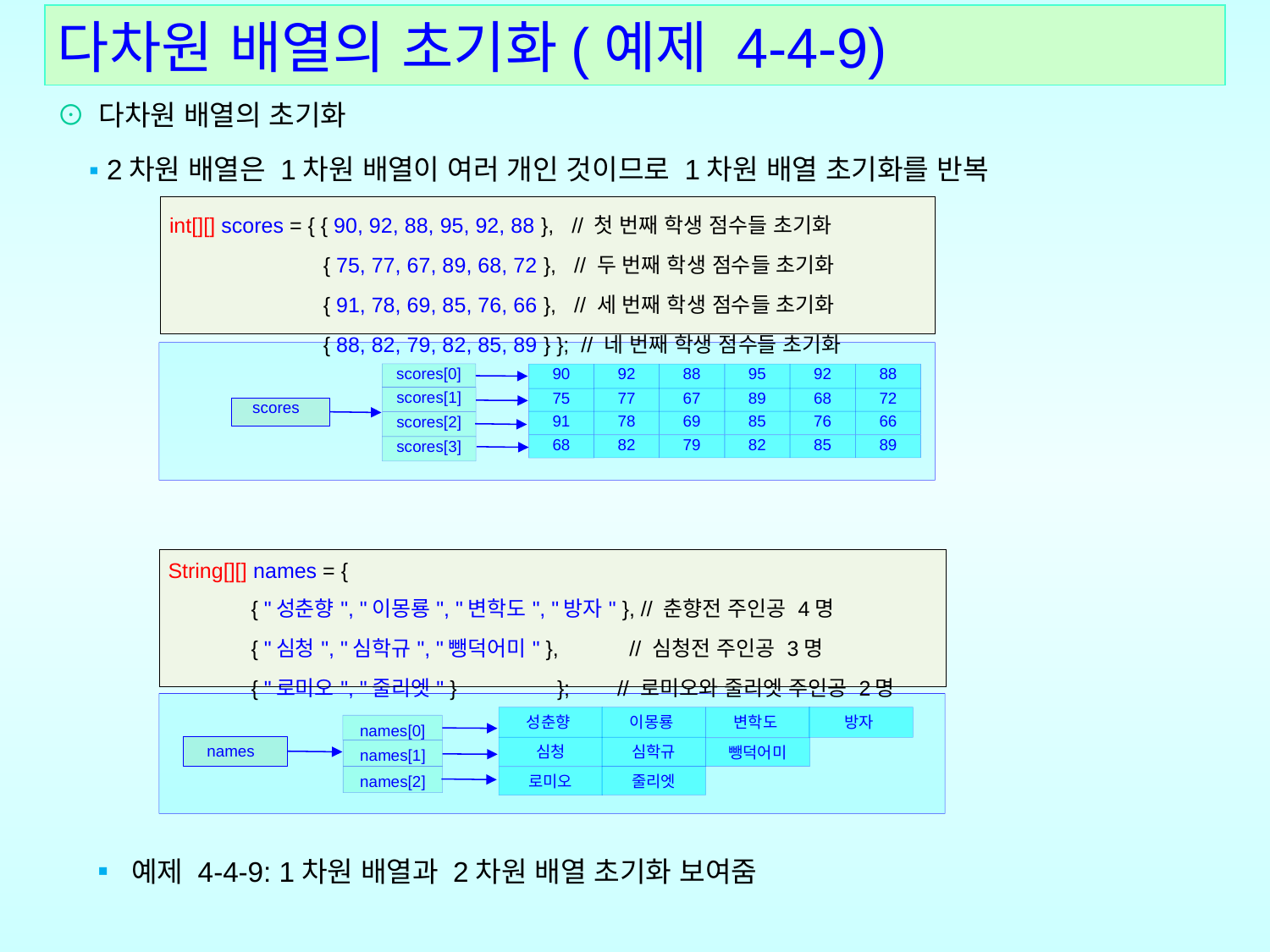

다차원 배열의 초기화(예제 4-4-9)
⊙ 다차원 배열의 초기화
    ▪ 2차원 배열은 1차원 배열이 여러 개인 것이므로 1차원 배열 초기화를 반복

    ▪ 예제 4-4-9: 1차원 배열과 2차원 배열 초기화 보여줌
| int[][] scores = { { 90, 92, 88, 95, 92, 88 }, // 첫 번째 학생 점수들 초기화 { 75, 77, 67, 89, 68, 72 }, // 두 번째 학생 점수들 초기화 { 91, 78, 69, 85, 76, 66 }, // 세 번째 학생 점수들 초기화 { 88, 82, 79, 82, 85, 89 } }; // 네 번째 학생 점수들 초기화 |
| --- |

scores[0]
90
92
88
95
92
88
scores[1]
77
67
89
68
72
75
scores
91
78
69
85
76
66
scores[2]
68
82
79
82
85
89
scores[3]
| String[][] names = { { "성춘향", "이몽룡", "변학도", "방자" }, // 춘향전 주인공 4명 { "심청", "심학규", "뺑덕어미" }, // 심청전 주인공 3명 { "로미오", "줄리엣" } }; // 로미오와 줄리엣 주인공 2명 |
| --- |

성춘향
이몽룡
변학도
방자
names[0]
names
심청
심학규
뺑덕어미
names[1]
names[2]
줄리엣
로미오